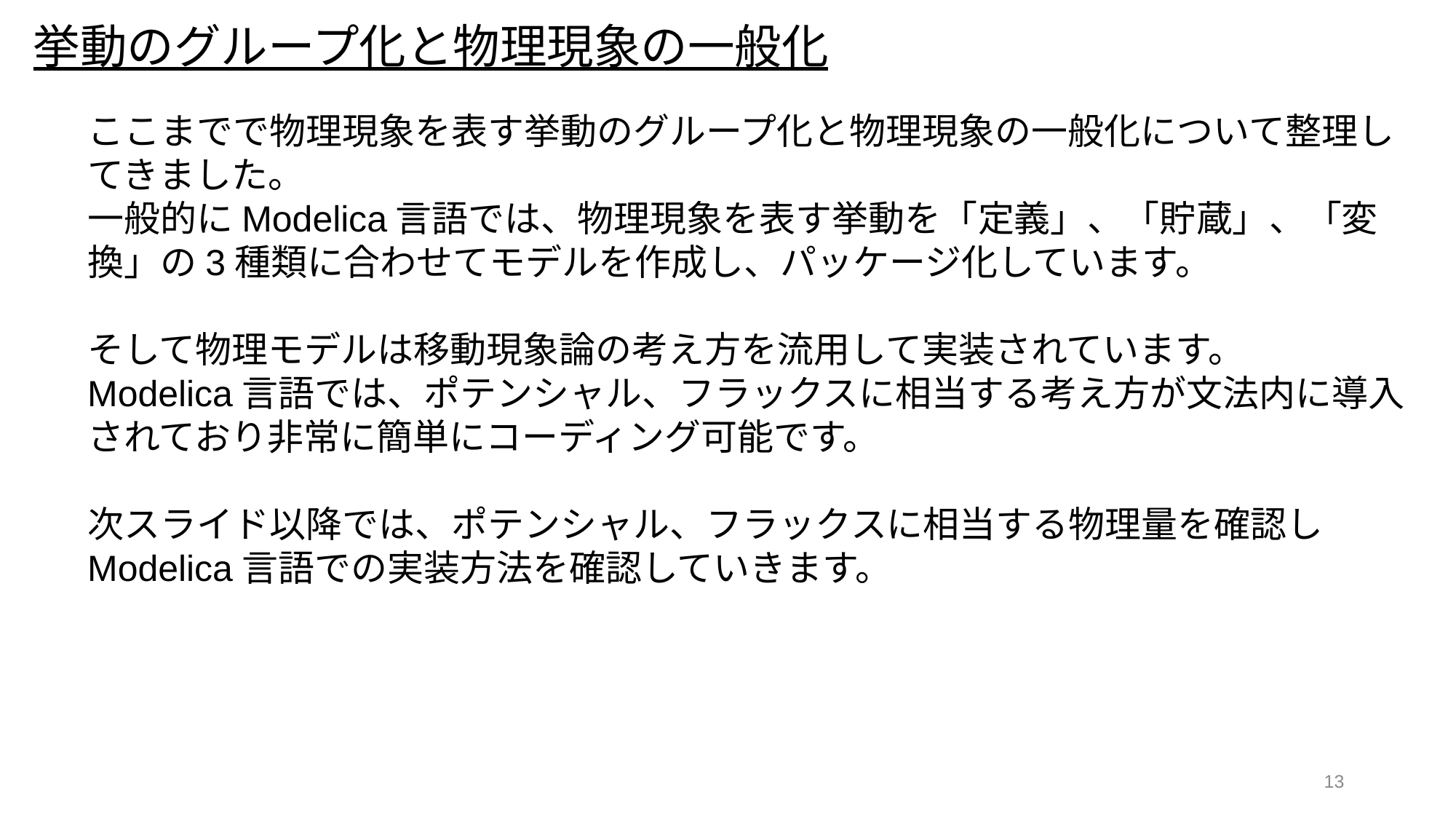

挙動のグループ化と物理現象の一般化
ここまでで物理現象を表す挙動のグループ化と物理現象の一般化について整理してきました。
一般的にModelica言語では、物理現象を表す挙動を「定義」、「貯蔵」、「変換」の3種類に合わせてモデルを作成し、パッケージ化しています。

そして物理モデルは移動現象論の考え方を流用して実装されています。
Modelica言語では、ポテンシャル、フラックスに相当する考え方が文法内に導入されており非常に簡単にコーディング可能です。

次スライド以降では、ポテンシャル、フラックスに相当する物理量を確認しModelica言語での実装方法を確認していきます。
13